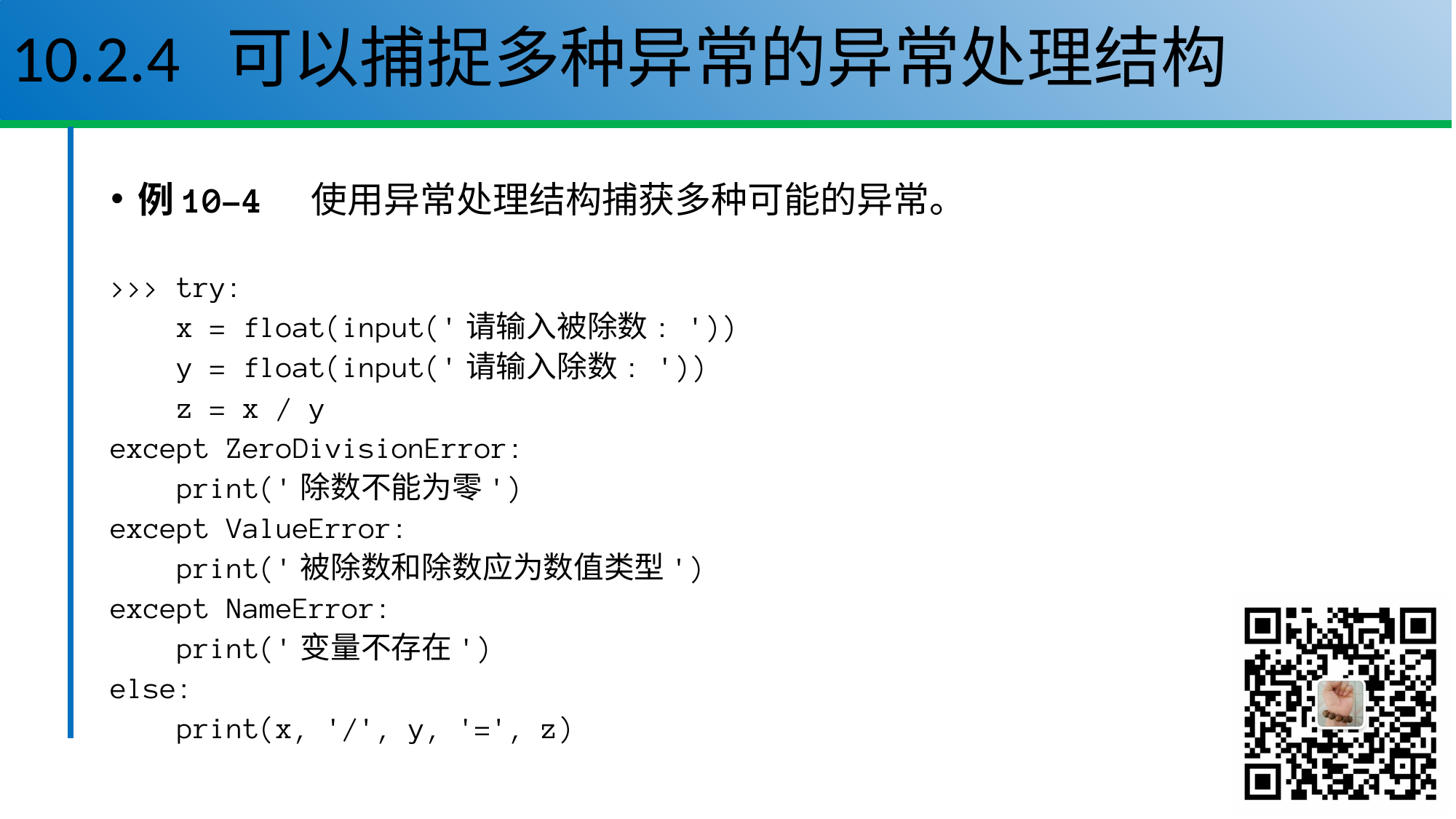

# 10.2.4  可以捕捉多种异常的异常处理结构
例10-4  使用异常处理结构捕获多种可能的异常。

>>> try:
    x = float(input('请输入被除数: '))
    y = float(input('请输入除数: '))
    z = x / y
except ZeroDivisionError:
    print('除数不能为零')
except ValueError:
    print('被除数和除数应为数值类型')
except NameError:
    print('变量不存在')
else:
    print(x, '/', y, '=', z)